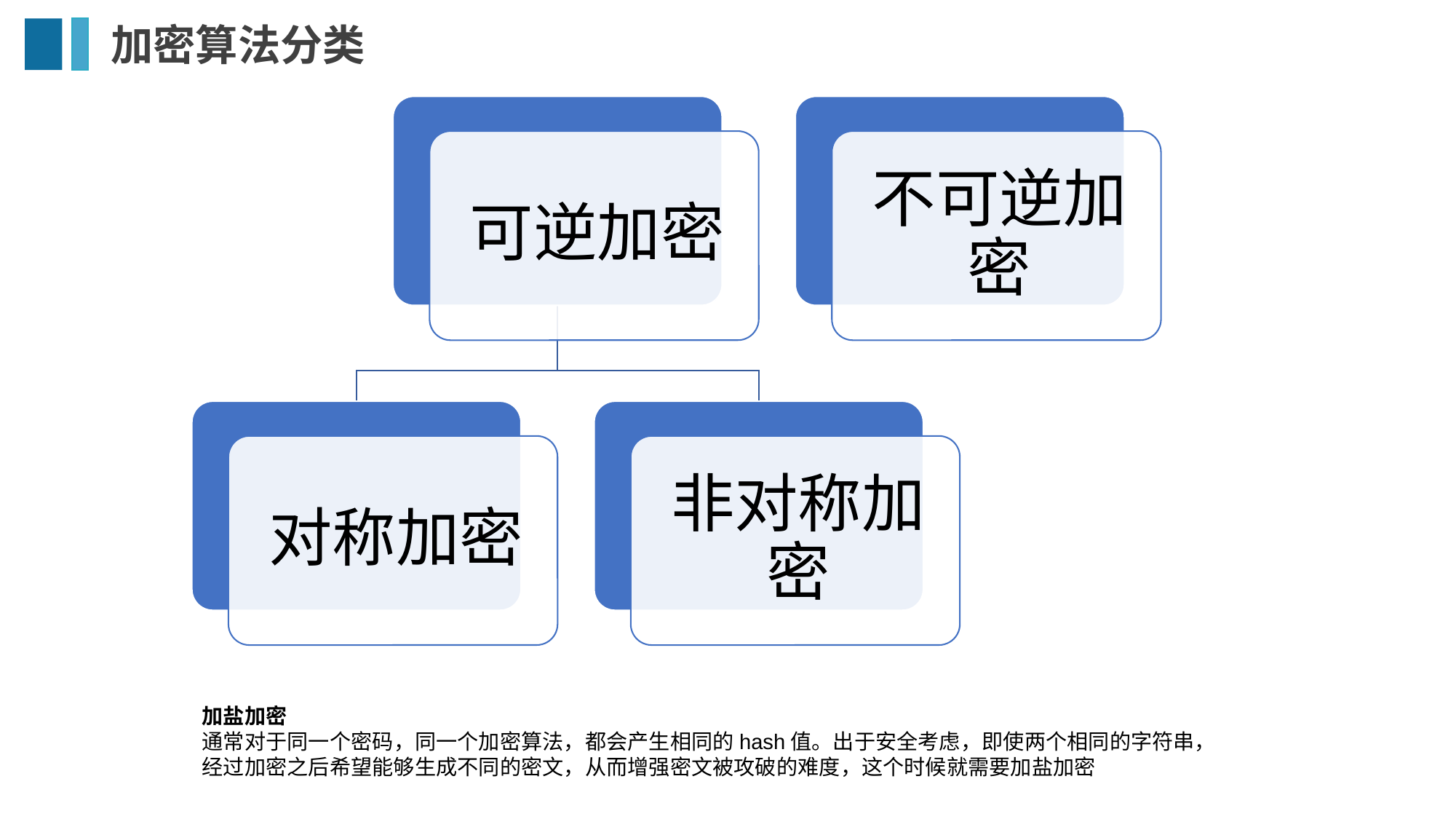

# 加密算法分类
可逆加密
对称加密
非对称加密
不可逆加密
加盐加密
通常对于同一个密码，同一个加密算法，都会产生相同的hash值。出于安全考虑，即使两个相同的字符串，
经过加密之后希望能够生成不同的密文，从而增强密文被攻破的难度，这个时候就需要加盐加密